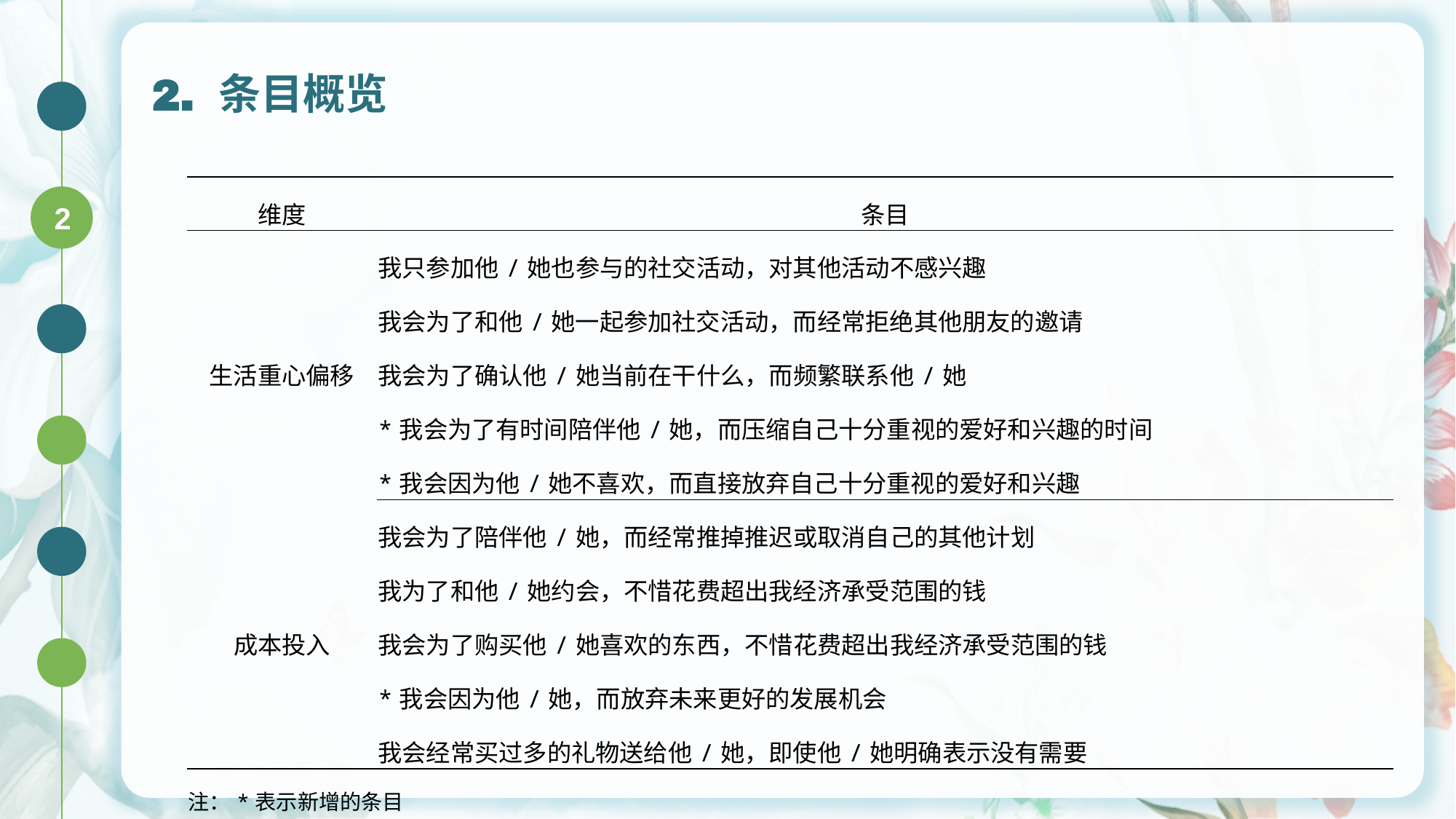

# 2. 条目概览
1
|  |  |
| --- | --- |
| 维度 | 条目 |
| 生活重心偏移 | 我只参加他/她也参与的社交活动，对其他活动不感兴趣 |
|  | 我会为了和他/她一起参加社交活动，而经常拒绝其他朋友的邀请 |
|  | 我会为了确认他/她当前在干什么，而频繁联系他/她 |
|  | \*我会为了有时间陪伴他/她，而压缩自己十分重视的爱好和兴趣的时间 |
|  | \*我会因为他/她不喜欢，而直接放弃自己十分重视的爱好和兴趣 |
| 成本投入 | 我会为了陪伴他/她，而经常推掉推迟或取消自己的其他计划 |
|  | 我为了和他/她约会，不惜花费超出我经济承受范围的钱 |
|  | 我会为了购买他/她喜欢的东西，不惜花费超出我经济承受范围的钱 |
|  | \*我会因为他/她，而放弃未来更好的发展机会 |
|  | 我会经常买过多的礼物送给他/她，即使他/她明确表示没有需要 |
| 注：\*表示新增的条目 |  |
2
3
4
5
6